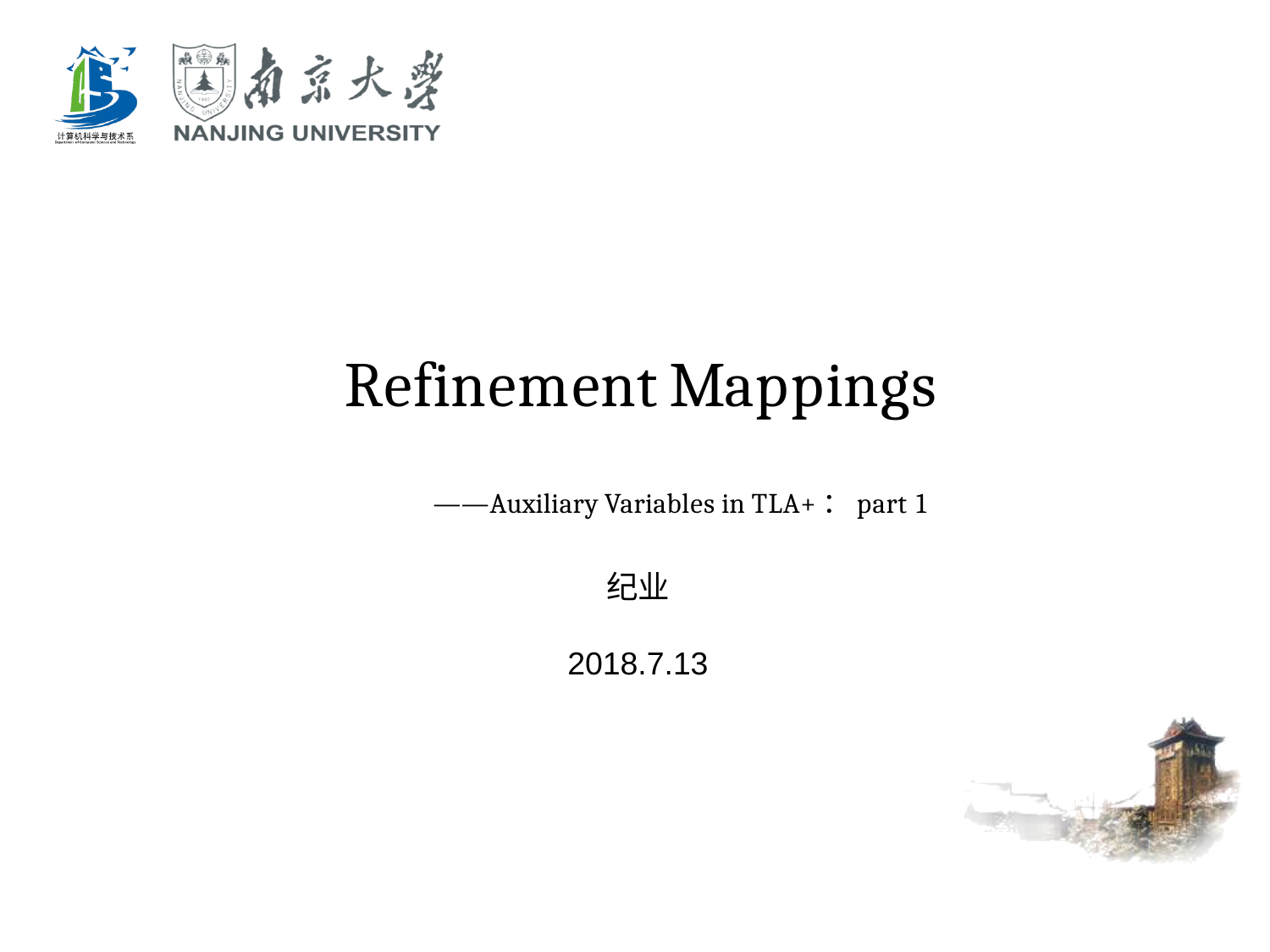

Refinement Mappings

             ——Auxiliary Variables in TLA+：part 1

纪业

2018.7.13